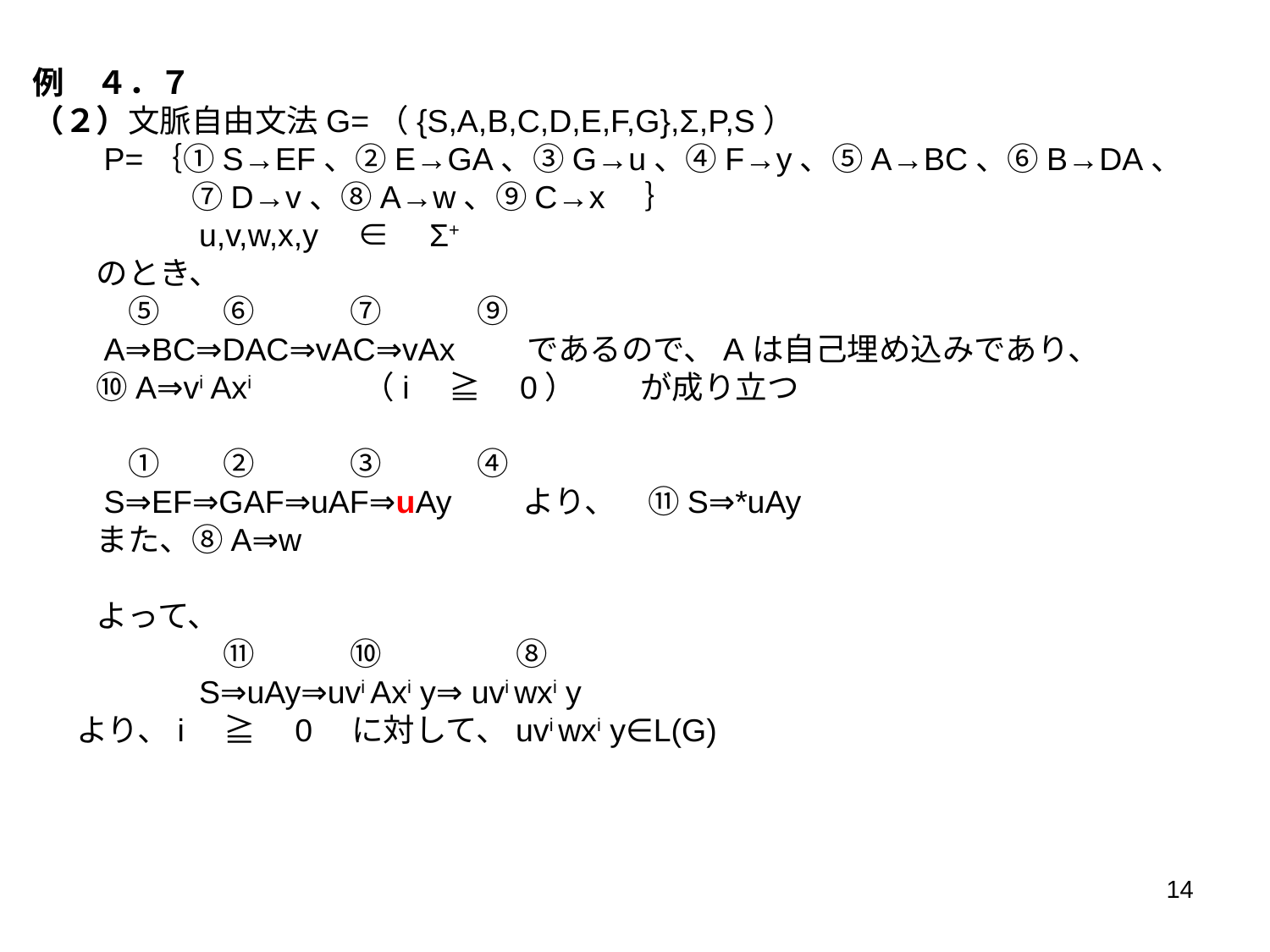

例　４．７
（２）文脈自由文法G=（{S,A,B,C,D,E,F,G},Σ,P,S）
　　P=｛①S→EF、②E→GA、③G→u、④F→y、⑤A→BC、⑥B→DA、
　　　　　⑦D→v、⑧A→w、⑨C→x　｝
　　　　　u,v,w,x,y　∈　Σ+
　　のとき、
　　　⑤　　⑥　　　⑦　　　⑨
　　A⇒BC⇒DAC⇒vAC⇒vAx　　であるので、Aは自己埋め込みであり、
　　⑩A⇒vi Axi 　　　（i　≧　0）　　が成り立つ

　　　①　　②　　　③　　　④
　　S⇒EF⇒GAF⇒uAF⇒uAy　　より、　⑪S⇒*uAy
　　また、⑧A⇒w

　　よって、
　　　　　　⑪　　　⑩　　　　 ⑧
　　　　　S⇒uAy⇒uvi Axi y⇒ uvi wxi y
     より、i　≧　0　に対して、uvi wxi y∈L(G)
14